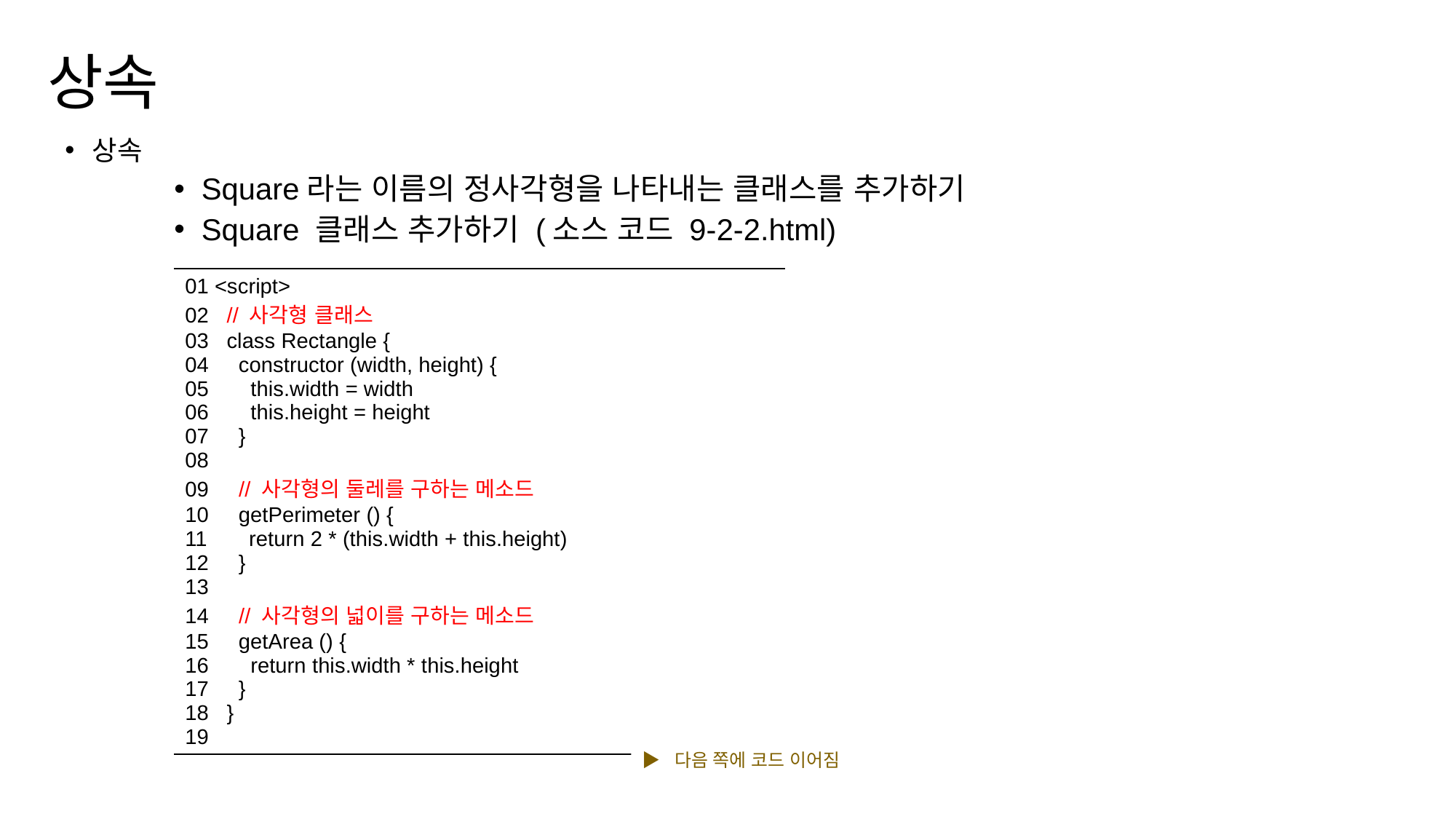

상속
상속
Square라는 이름의 정사각형을 나타내는 클래스를 추가하기
Square 클래스 추가하기 (소스 코드 9-2-2.html)

| 01 <script> 02 // 사각형 클래스 03 class Rectangle { 04 constructor (width, height) { 05 this.width = width 06 this.height = height 07 } 08 09 // 사각형의 둘레를 구하는 메소드 10 getPerimeter () { 11 return 2 \* (this.width + this.height) 12 } 13 14 // 사각형의 넓이를 구하는 메소드 15 getArea () { 16 return this.width \* this.height 17 } 18 } 19 |
| --- |
▶  다음 쪽에 코드 이어짐